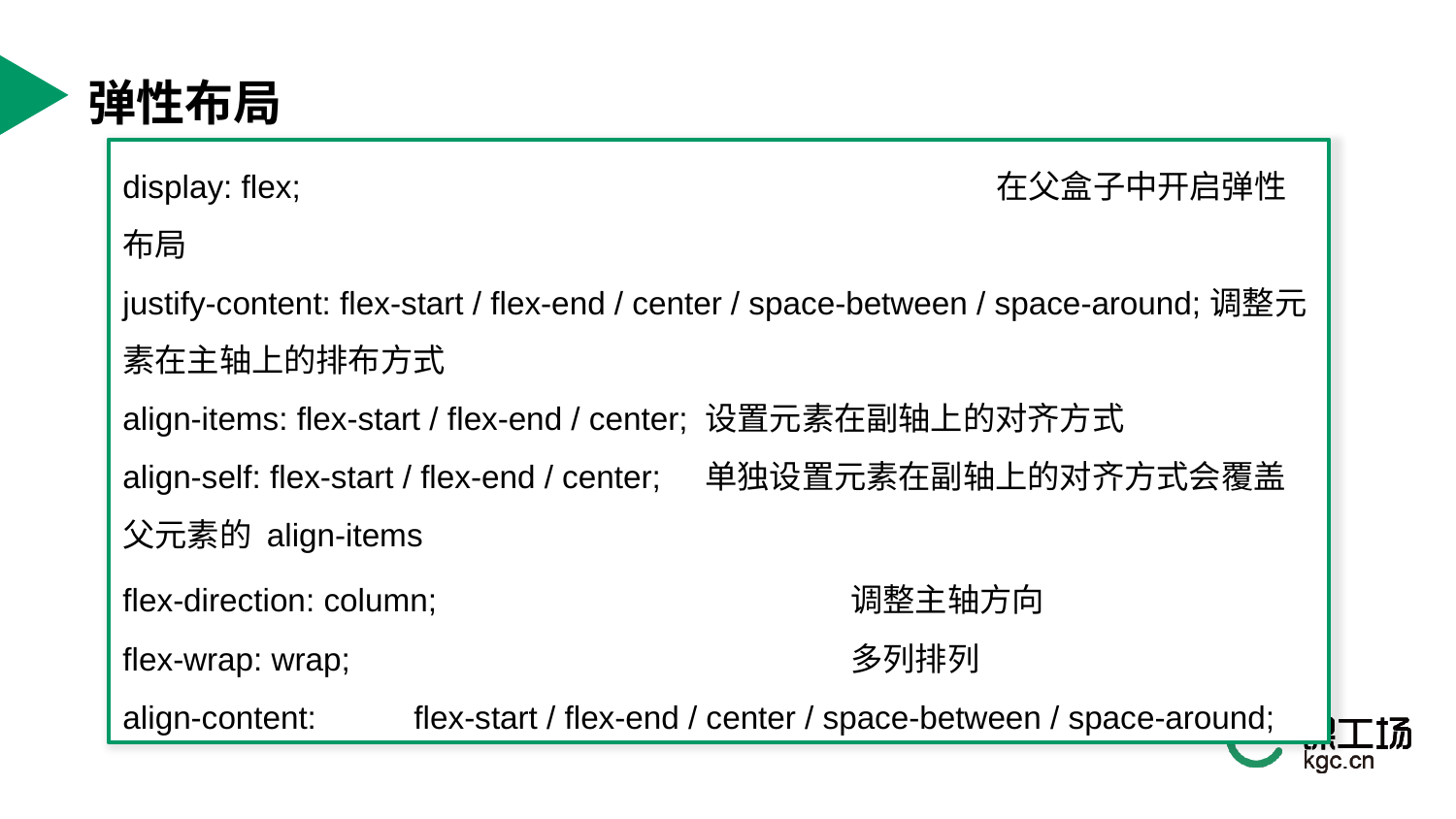

# 弹性布局
display: flex;   					在父盒子中开启弹性布局
justify-content: flex-start / flex-end / center / space-between / space-around;调整元素在主轴上的排布方式
align-items: flex-start / flex-end / center; 	设置元素在副轴上的对齐方式
align-self: flex-start / flex-end / center; 	单独设置元素在副轴上的对齐方式会覆盖父元素的 align-items
flex-direction: column;			调整主轴方向
flex-wrap: wrap;				多列排列
align-content:	flex-start / flex-end / center / space-between / space-around;